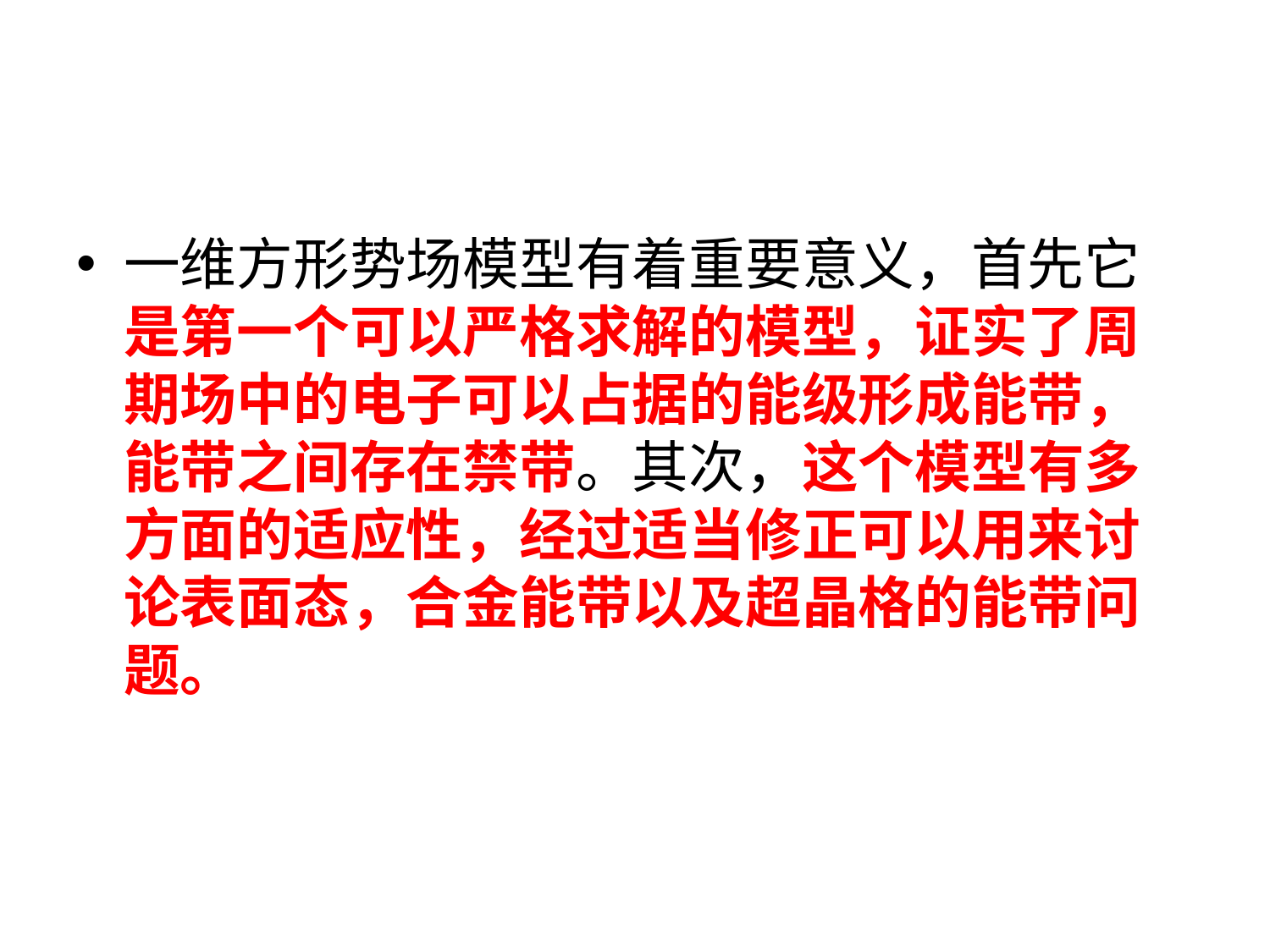

一维方形势场模型有着重要意义，首先它是第一个可以严格求解的模型，证实了周期场中的电子可以占据的能级形成能带，能带之间存在禁带。其次，这个模型有多方面的适应性，经过适当修正可以用来讨论表面态，合金能带以及超晶格的能带问题。